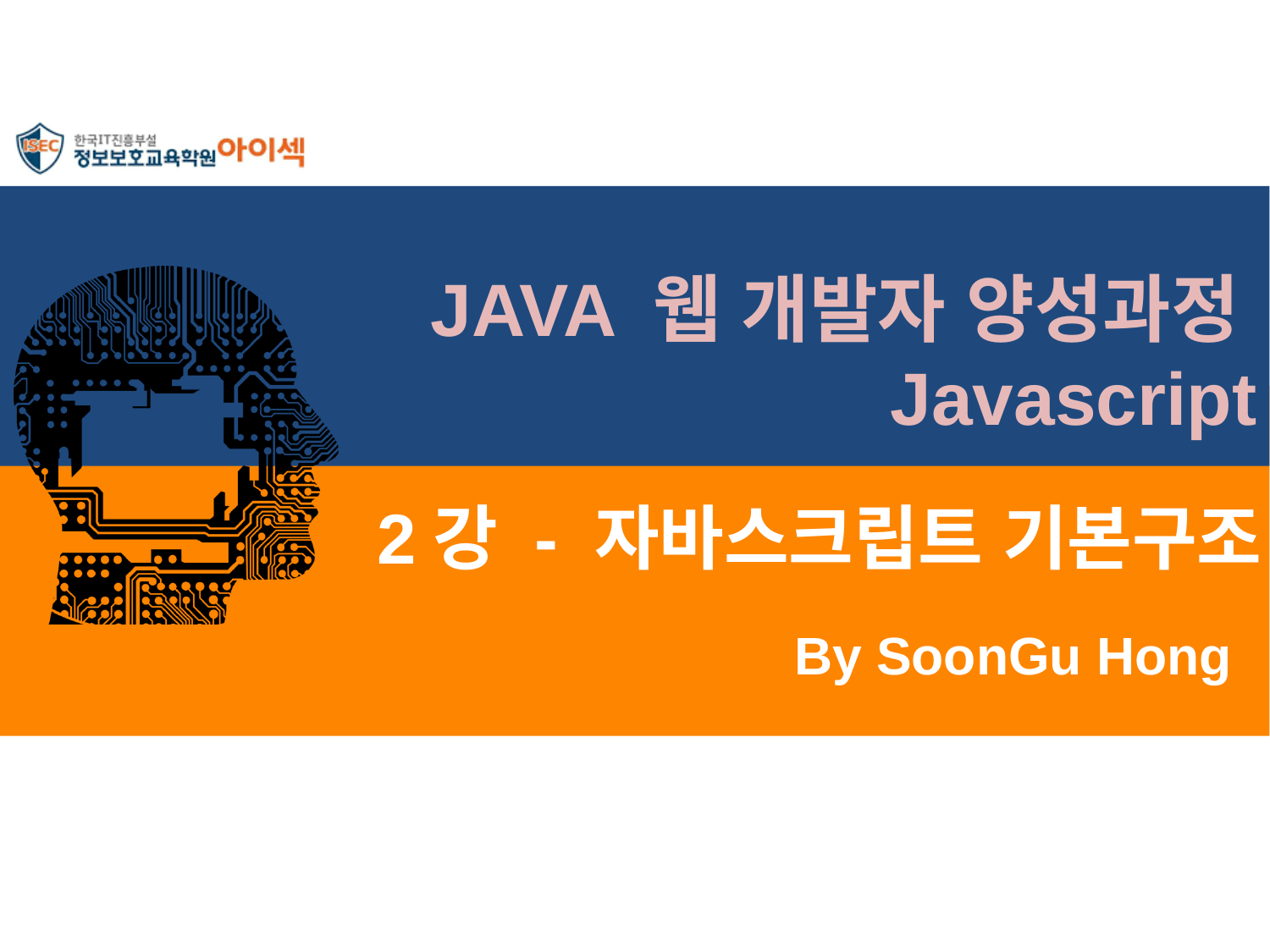

JAVA 웹 개발자 양성과정Javascript
# 2강 - 자바스크립트 기본구조
By SoonGu Hong